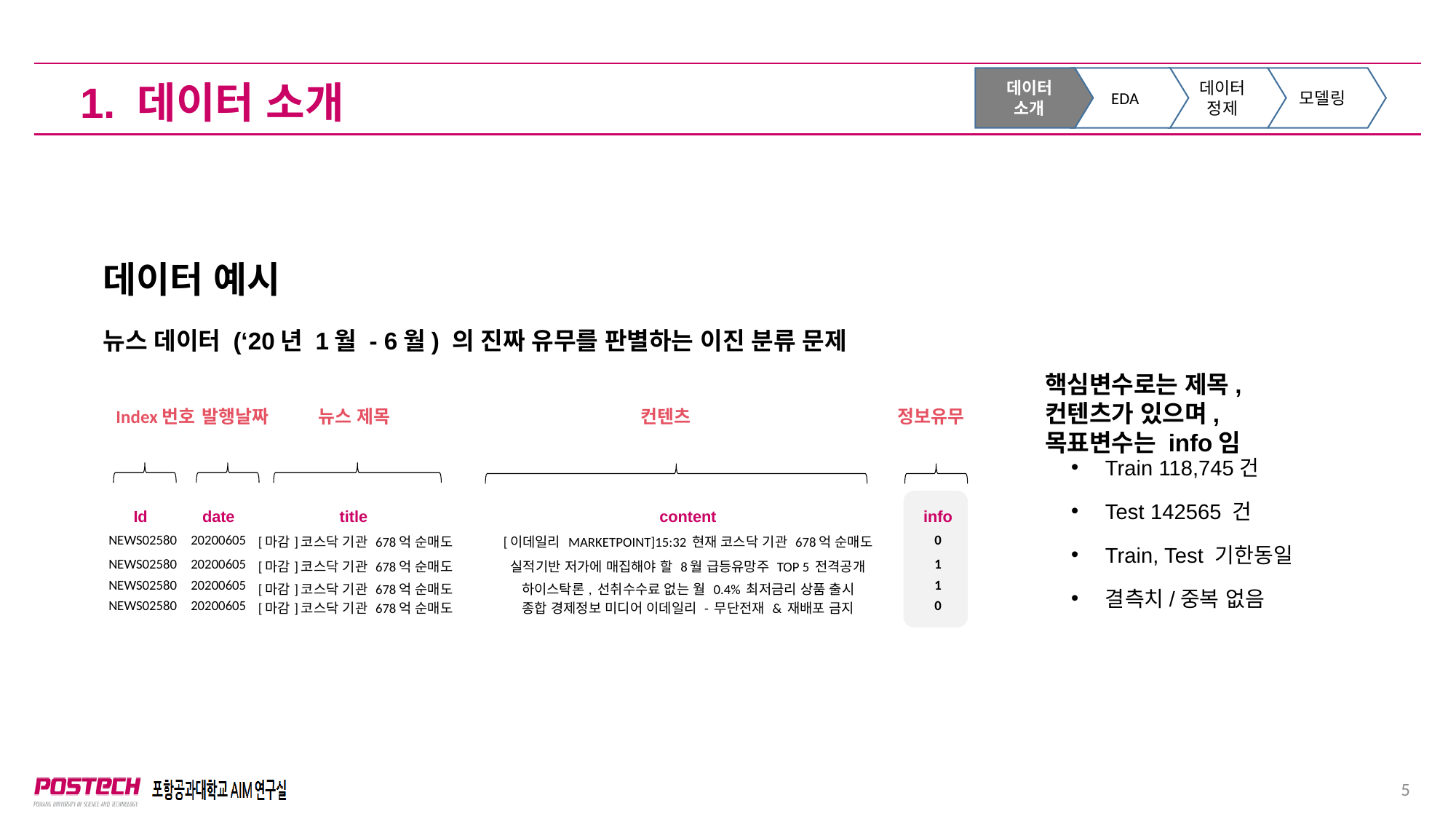

데이터
소개
EDA
데이터
정제
모델링
1. 데이터 소개
데이터 예시
뉴스 데이터 (‘20년 1월 - 6월) 의 진짜 유무를 판별하는 이진 분류 문제
핵심변수로는 제목, 컨텐츠가 있으며, 목표변수는 info임

Index번호
발행날짜
뉴스 제목
컨텐츠
정보유무

| Id | date | title | content | info |
| --- | --- | --- | --- | --- |
| NEWS02580 | 20200605 | [마감]코스닥 기관 678억 순매도 | [이데일리 MARKETPOINT]15:32 현재 코스닥 기관 678억 순매도 | 0 |
| NEWS02580 | 20200605 | [마감]코스닥 기관 678억 순매도 | 실적기반 저가에 매집해야 할 8월 급등유망주 TOP 5 전격공개 | 1 |
| NEWS02580 | 20200605 | [마감]코스닥 기관 678억 순매도 | 하이스탁론, 선취수수료 없는 월 0.4% 최저금리 상품 출시 | 1 |
| NEWS02580 | 20200605 | [마감]코스닥 기관 678억 순매도 | 종합 경제정보 미디어 이데일리 - 무단전재 & 재배포 금지 | 0 |
Train 118,745건
Test 142565 건
Train, Test 기한동일
결측치/중복 없음